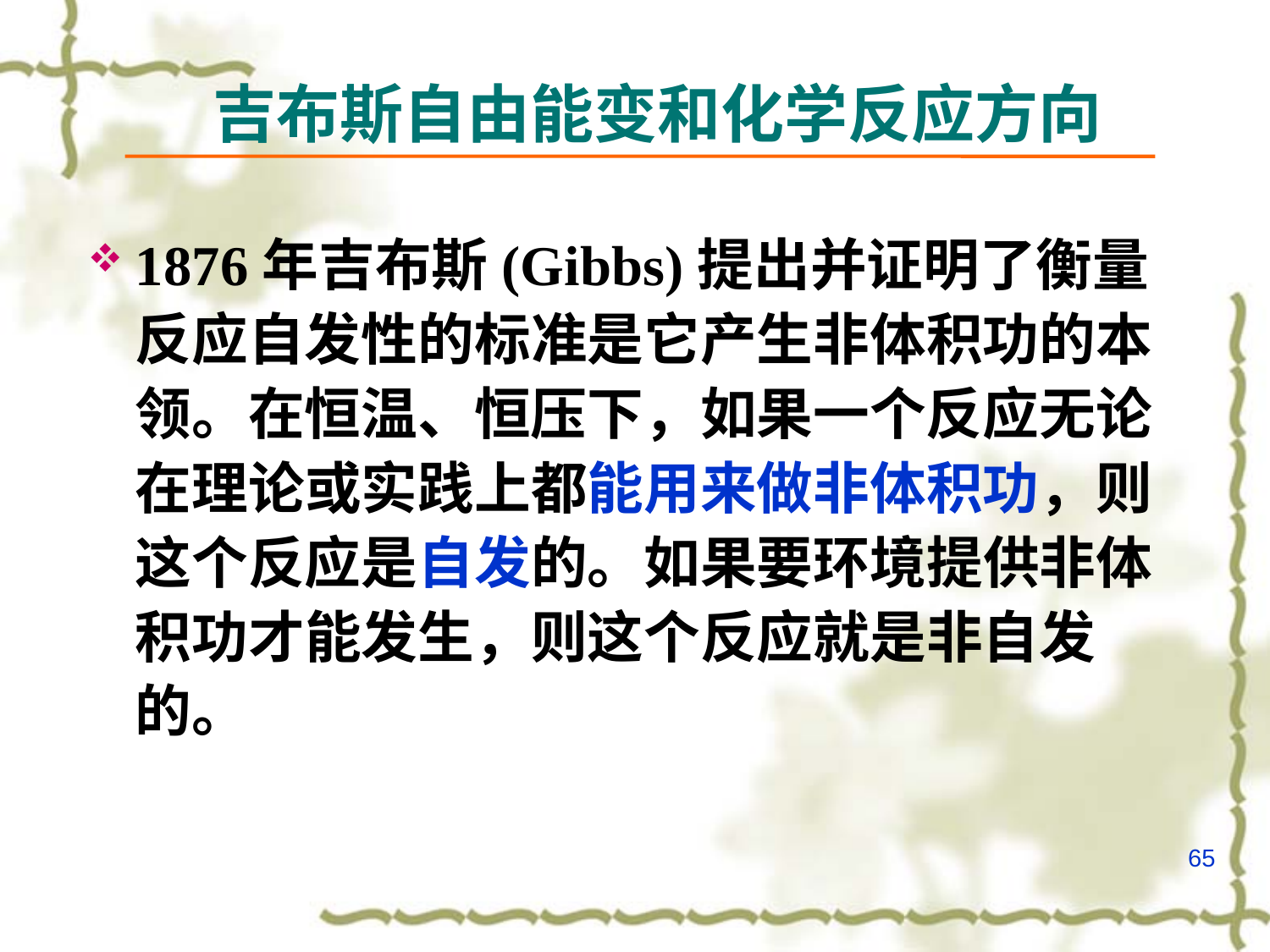

吉布斯自由能变和化学反应方向

1876年吉布斯(Gibbs)提出并证明了衡量反应自发性的标准是它产生非体积功的本领。在恒温、恒压下，如果一个反应无论在理论或实践上都能用来做非体积功，则这个反应是自发的。如果要环境提供非体积功才能发生，则这个反应就是非自发的。
65